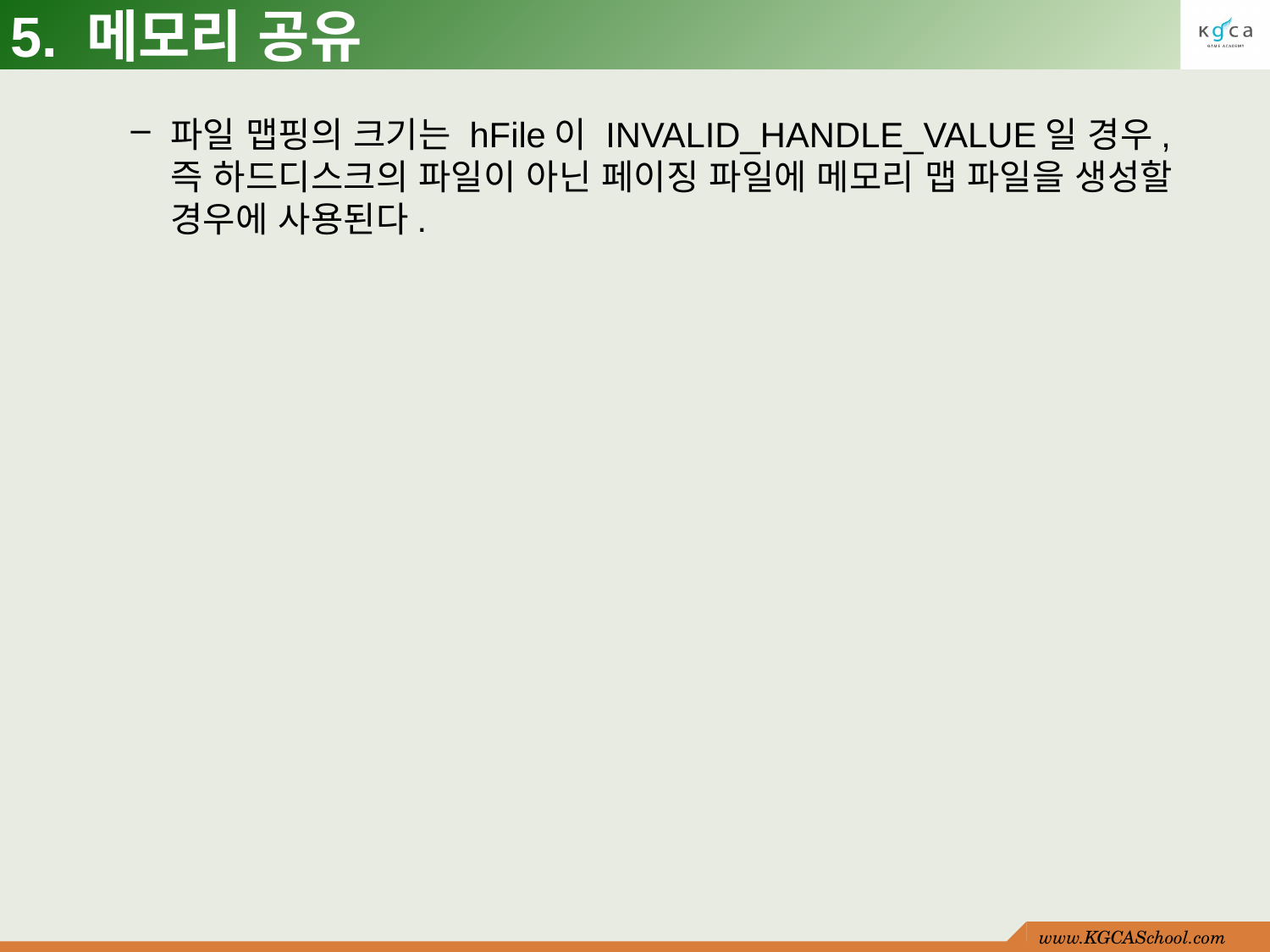

# 5. 메모리 공유
파일 맵핑의 크기는 hFile이 INVALID_HANDLE_VALUE일 경우, 즉 하드디스크의 파일이 아닌 페이징 파일에 메모리 맵 파일을 생성할 경우에 사용된다.